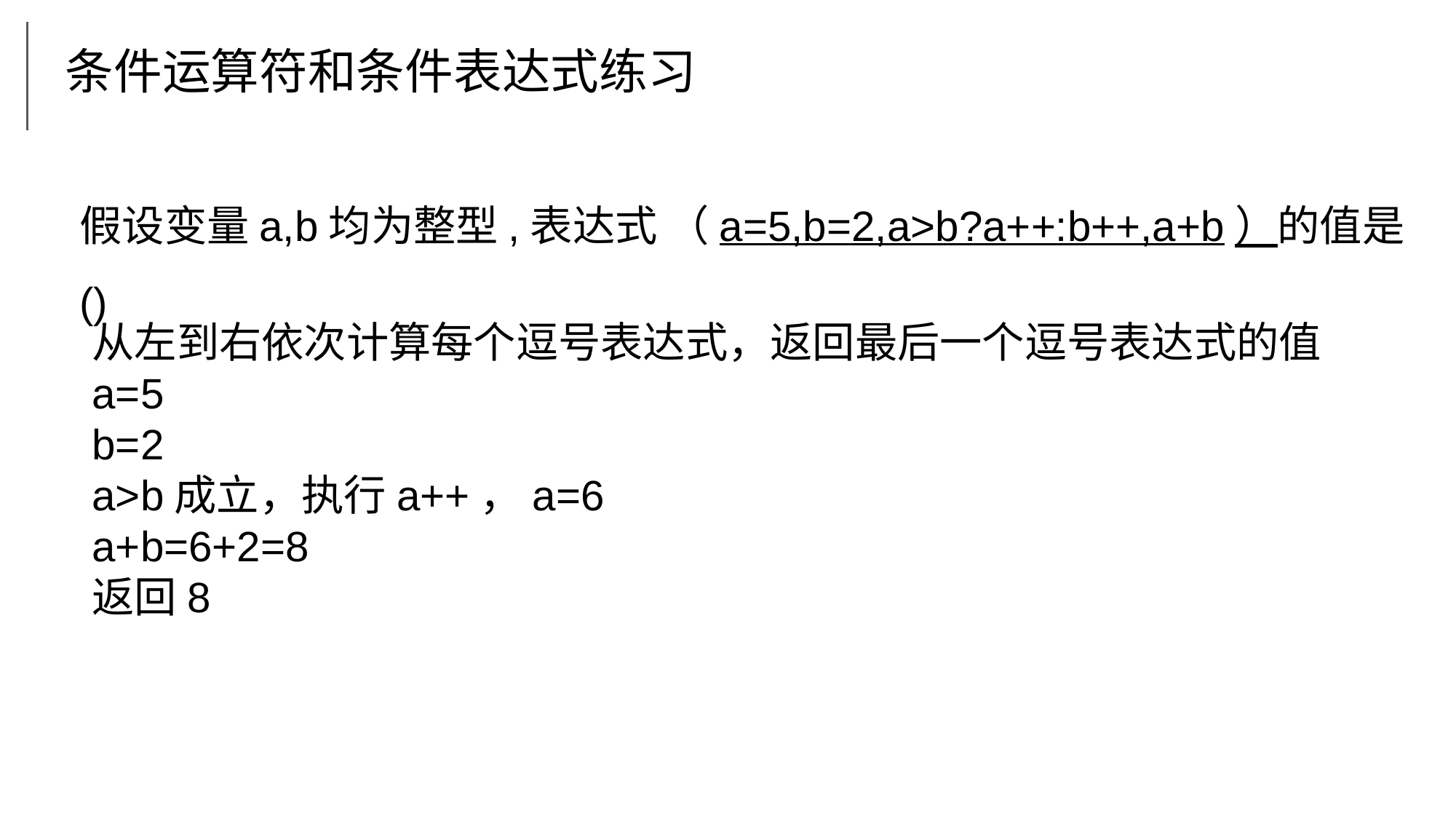

条件运算符和条件表达式练习
假设变量a,b均为整型,表达式 （a=5,b=2,a>b?a++:b++,a+b）的值是()
从左到右依次计算每个逗号表达式，返回最后一个逗号表达式的值
a=5
b=2
a>b成立，执行a++，a=6
a+b=6+2=8
返回8